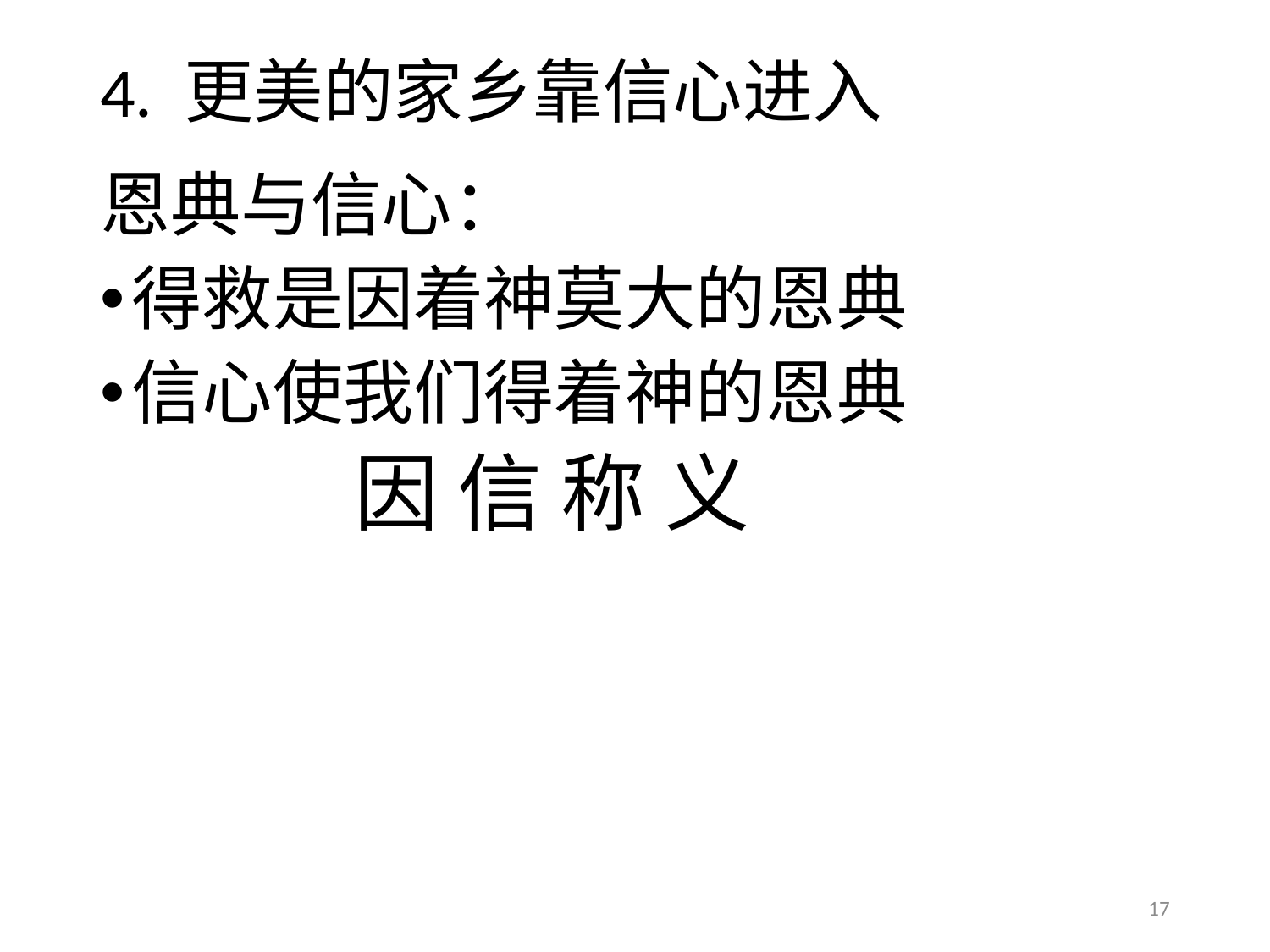

# 4. 更美的家乡靠信心进入
恩典与信心：
得救是因着神莫大的恩典
信心使我们得着神的恩典
		因 信 称 义
17